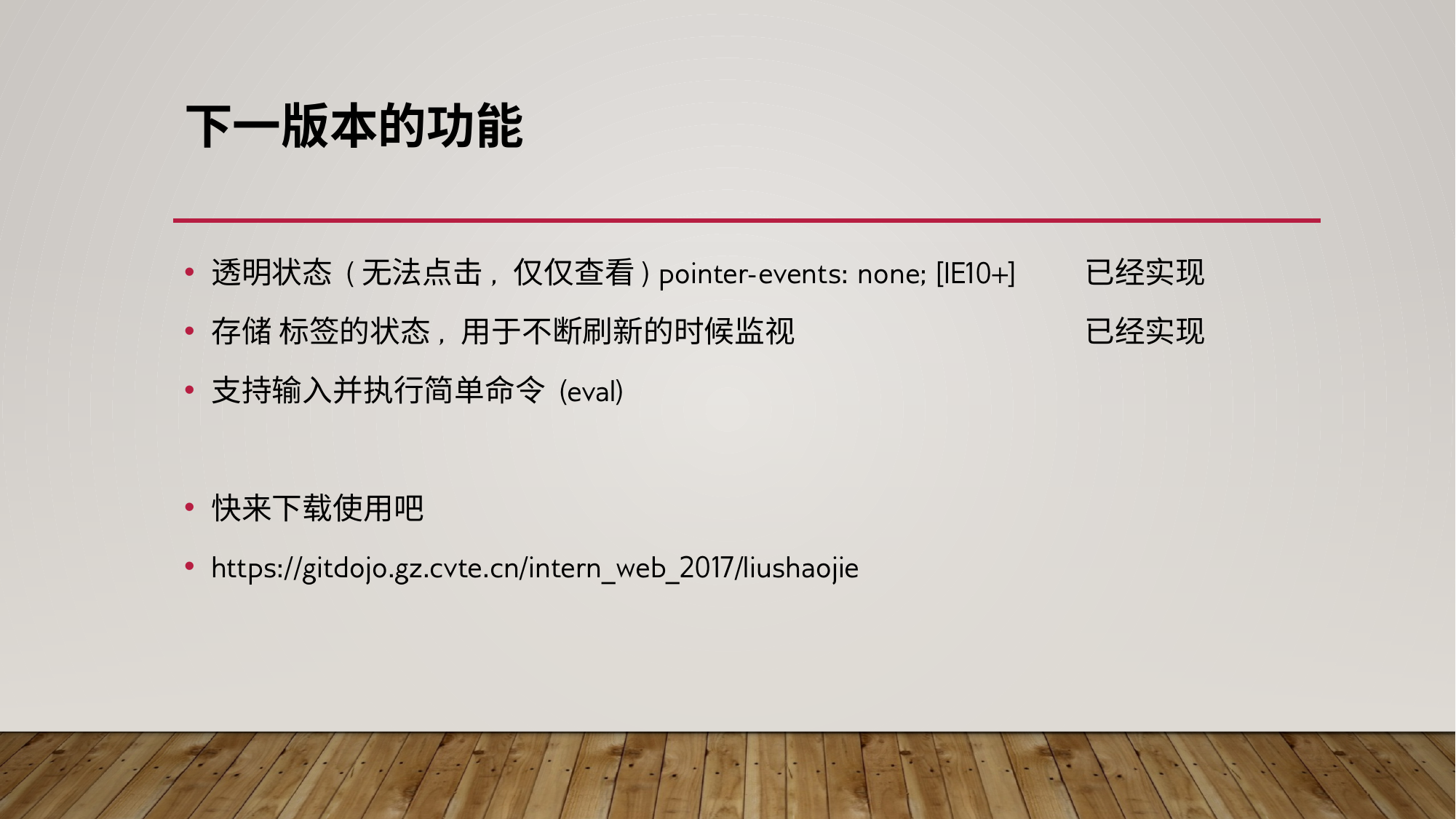

# 下一版本的功能
透明状态 (无法点击, 仅仅查看) pointer-events: none; [IE10+]	已经实现
存储 标签的状态, 用于不断刷新的时候监视			已经实现
支持输入并执行简单命令 (eval)

快来下载使用吧
https://gitdojo.gz.cvte.cn/intern_web_2017/liushaojie